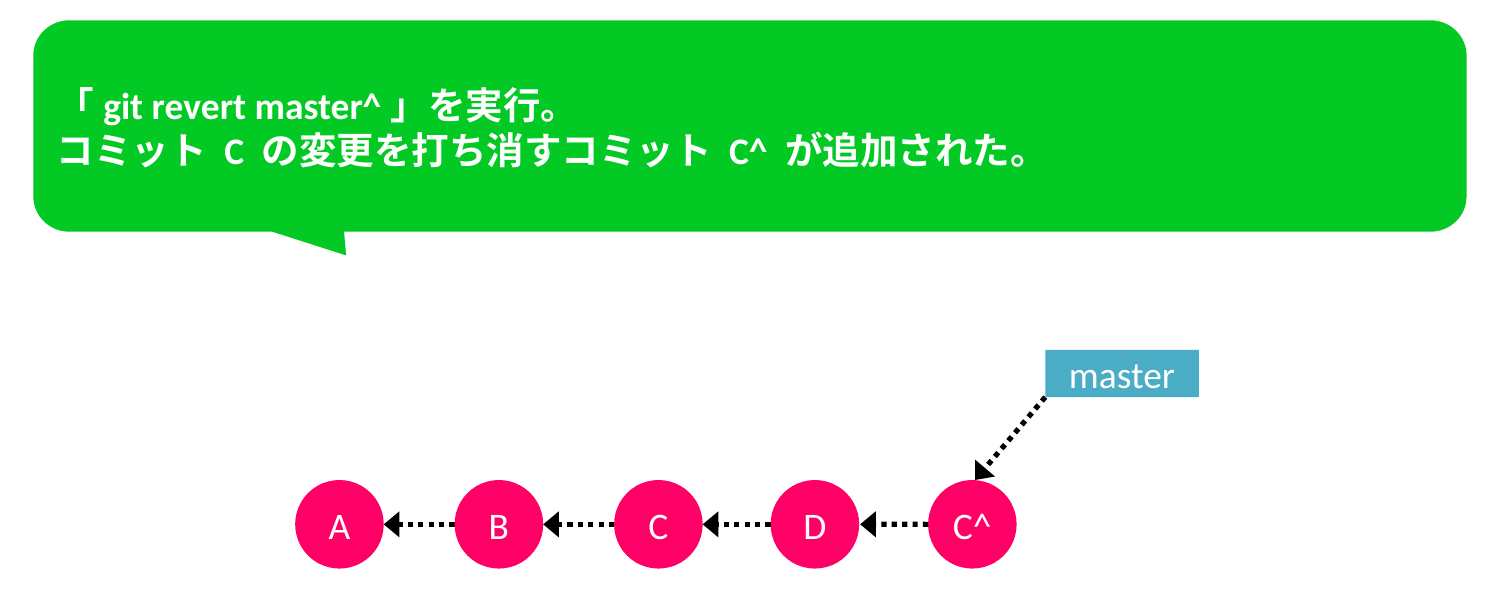

「git revert master^」を実行。
コミット C の変更を打ち消すコミット C^ が追加された。

master
A
B
C
D
C^